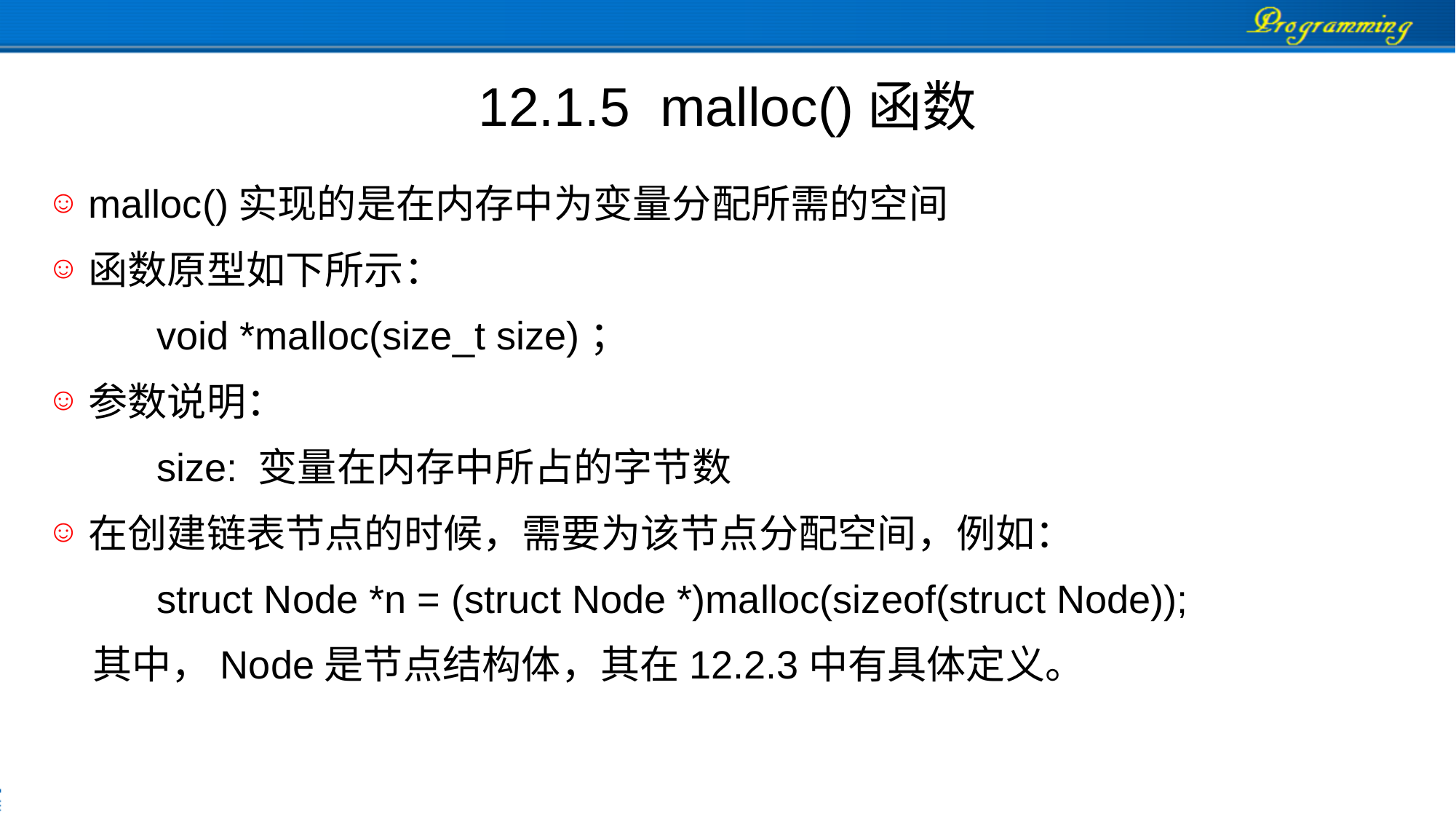

# 12.1.5  malloc()函数
malloc()实现的是在内存中为变量分配所需的空间
函数原型如下所示：
	void *malloc(size_t size)；
参数说明：
	size: 变量在内存中所占的字节数
在创建链表节点的时候，需要为该节点分配空间，例如：
	struct Node *n = (struct Node *)malloc(sizeof(struct Node));
    其中，Node是节点结构体，其在12.2.3中有具体定义。